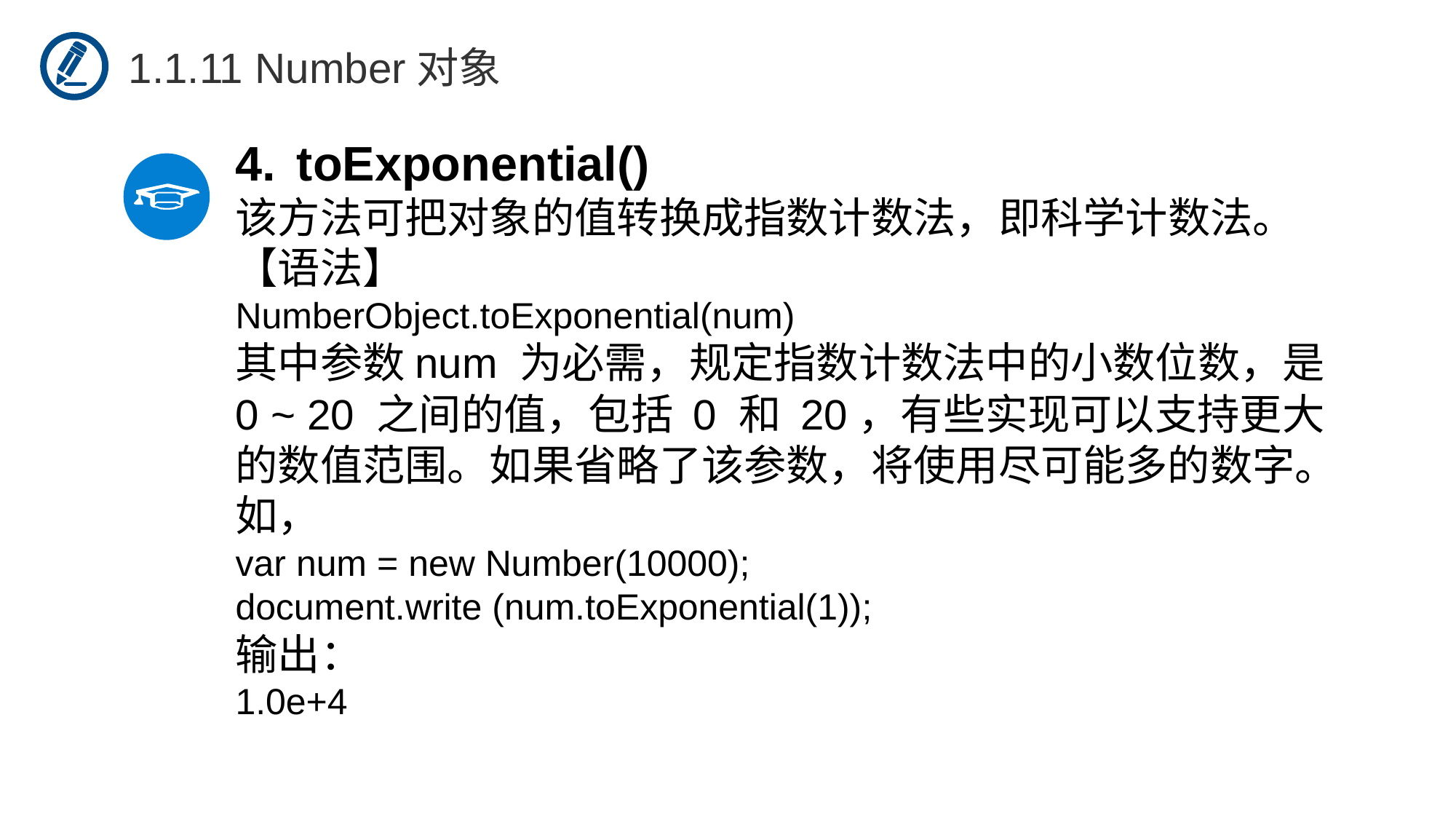

1.1.11 Number对象
toExponential()
该方法可把对象的值转换成指数计数法，即科学计数法。
【语法】
NumberObject.toExponential(num)
其中参数num 为必需，规定指数计数法中的小数位数，是 0 ~ 20 之间的值，包括 0 和 20，有些实现可以支持更大的数值范围。如果省略了该参数，将使用尽可能多的数字。如，
var num = new Number(10000);
document.write (num.toExponential(1));
输出：
1.0e+4